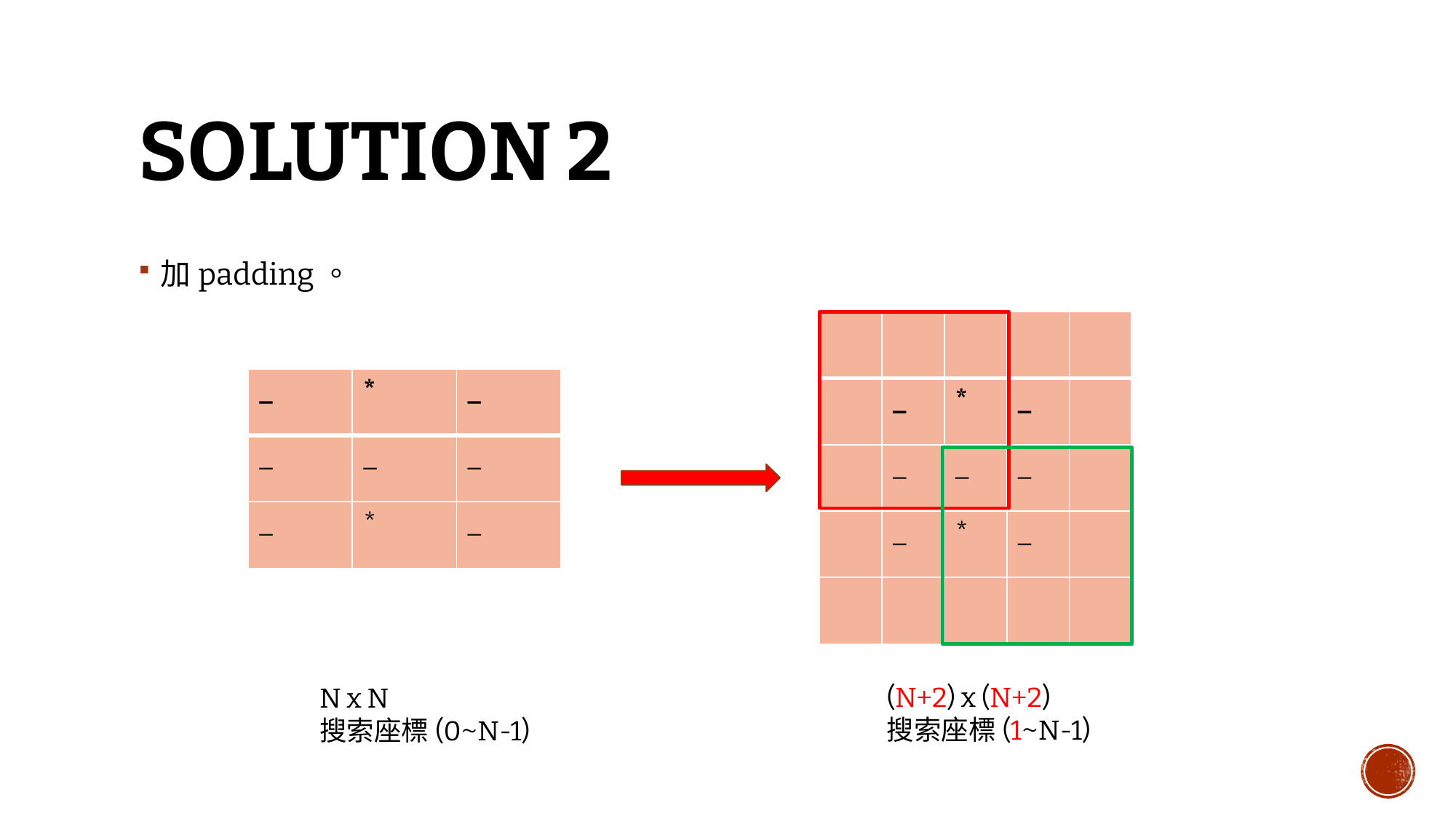

# Solution 2
加padding。
|  |  |  |  |  |
| --- | --- | --- | --- | --- |
|  | \_ | \* | \_ |  |
|  | \_ | \_ | \_ |  |
|  | \_ | \* | \_ |  |
|  |  |  |  |  |

| \_ | \* | \_ |
| --- | --- | --- |
| \_ | \_ | \_ |
| \_ | \* | \_ |

(N+2) x (N+2)
搜索座標(1~N-1)

N x N
搜索座標(0~N-1)